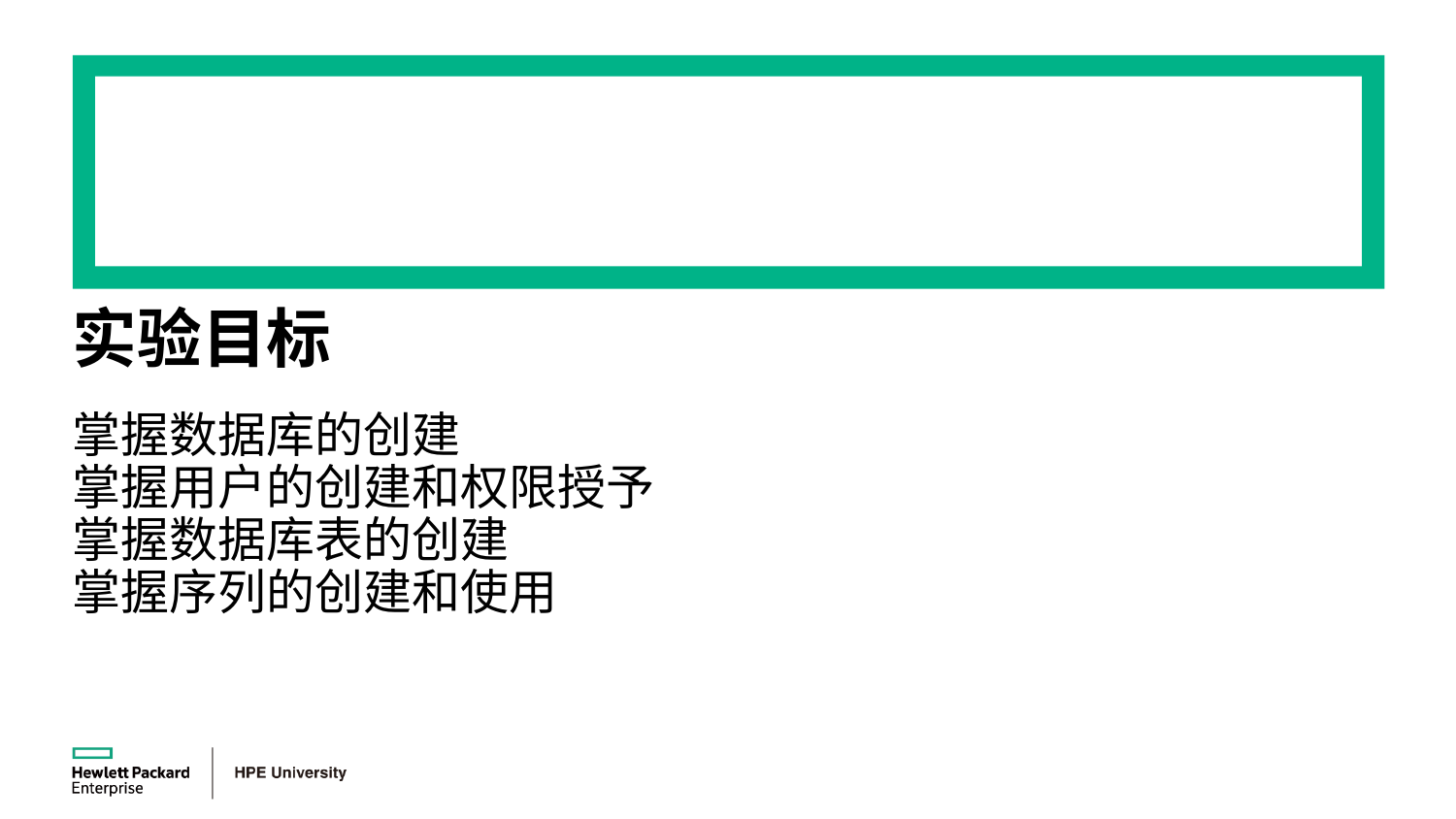

# 实验目标
掌握数据库的创建
掌握用户的创建和权限授予
掌握数据库表的创建
掌握序列的创建和使用